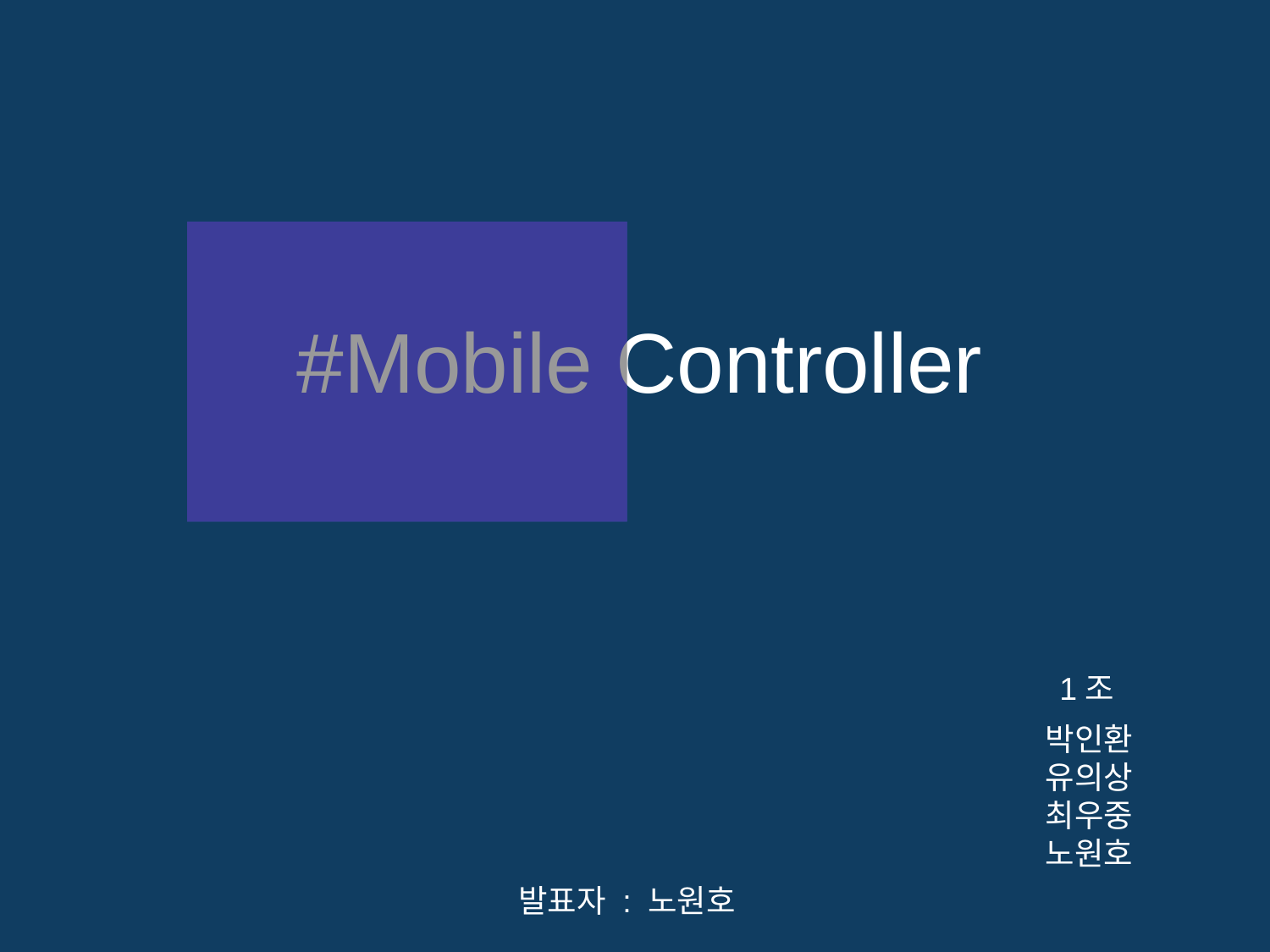

#Mobile Controller
1조
박인환
유의상
최우중
노원호
발표자 : 노원호